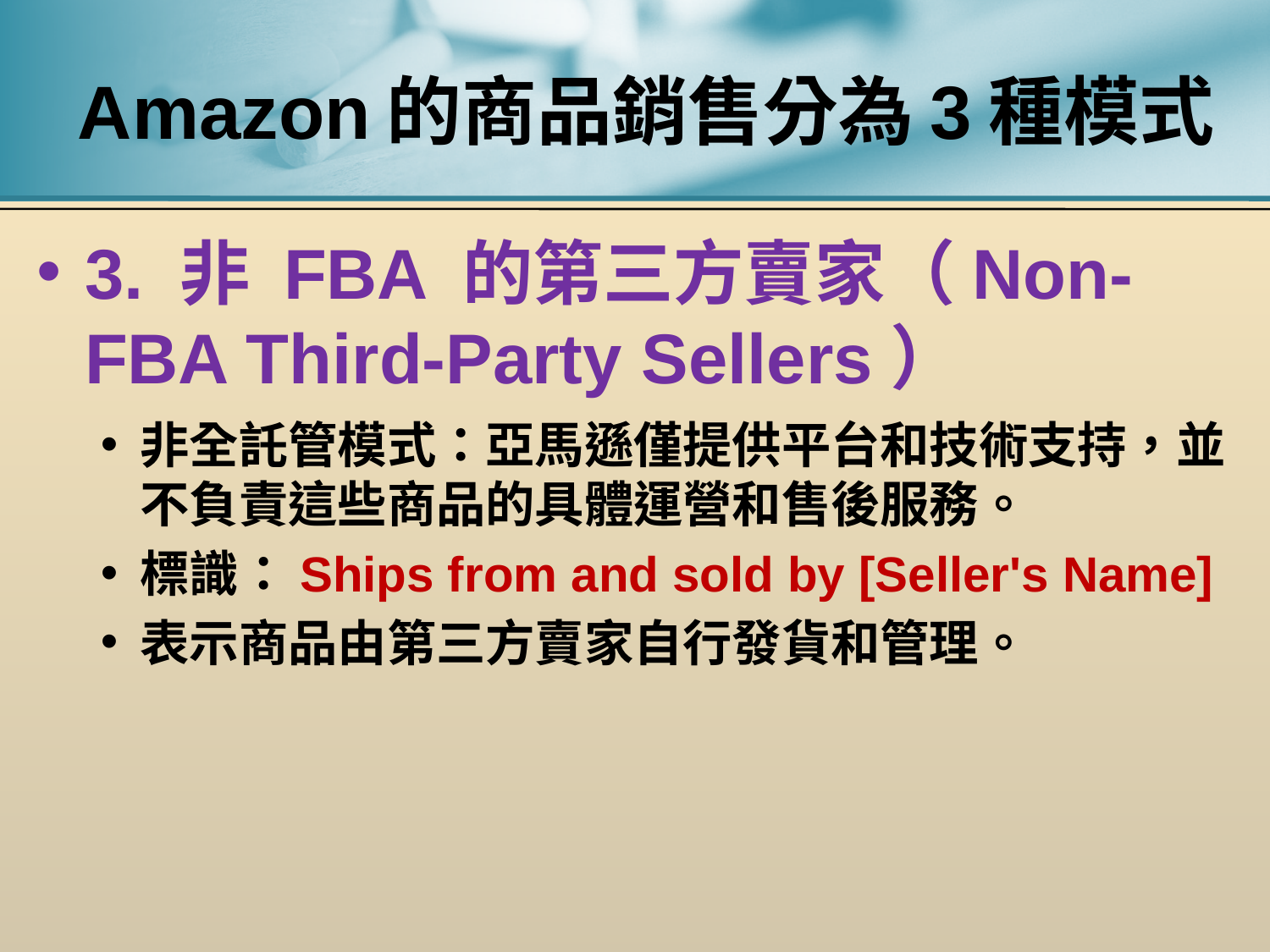

# Amazon的商品銷售分為3種模式
3. 非 FBA 的第三方賣家（Non-FBA Third-Party Sellers）
非全託管模式：亞馬遜僅提供平台和技術支持，並不負責這些商品的具體運營和售後服務。
標識：Ships from and sold by [Seller's Name]
表示商品由第三方賣家自行發貨和管理。